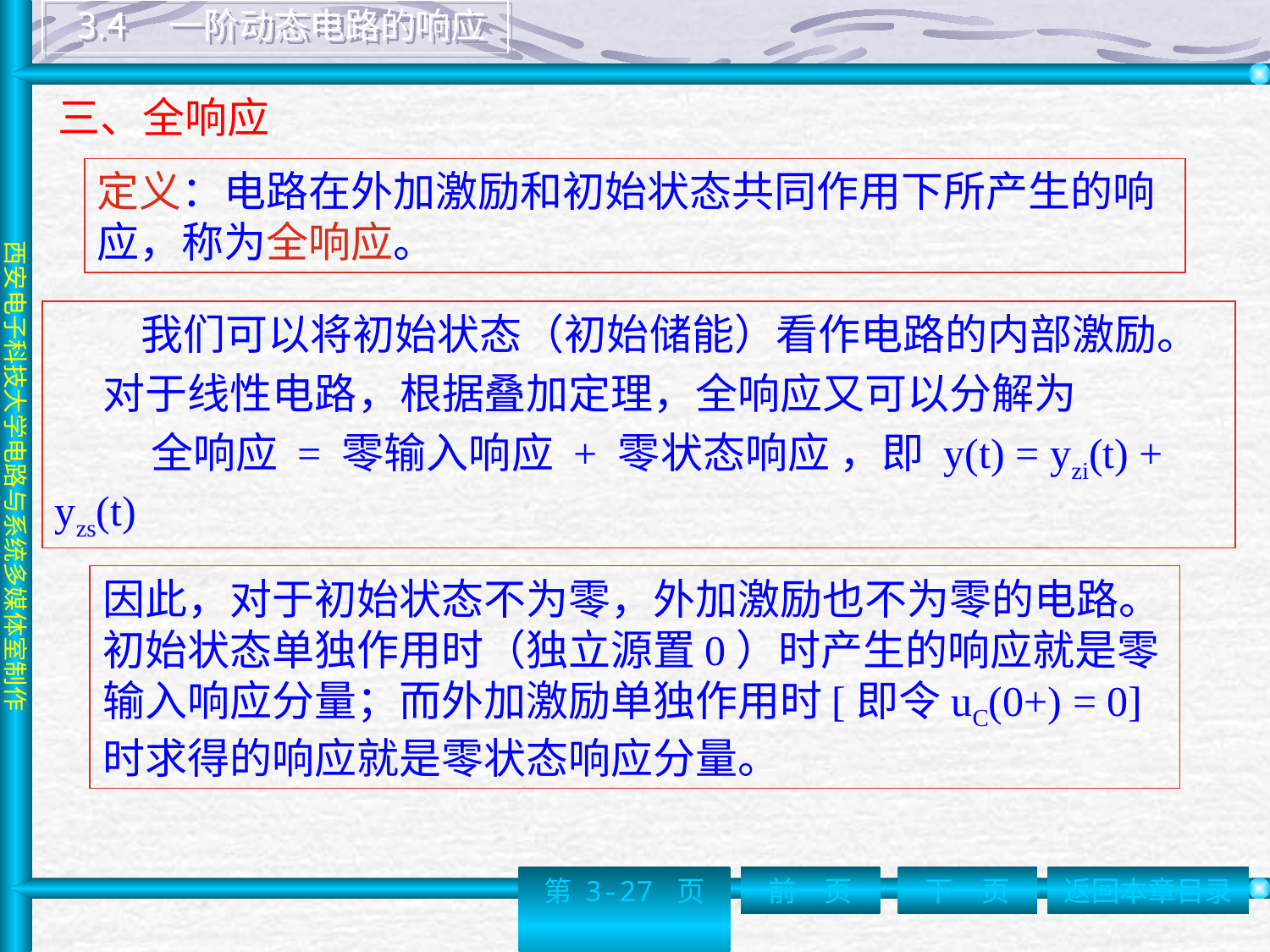

3.4   一阶动态电路的响应
# 三、全响应
定义：电路在外加激励和初始状态共同作用下所产生的响应，称为全响应。
        我们可以将初始状态（初始储能）看作电路的内部激励。
    对于线性电路，根据叠加定理，全响应又可以分解为
         全响应 = 零输入响应 + 零状态响应 ，即 y(t) = yzi(t) + yzs(t)
因此，对于初始状态不为零，外加激励也不为零的电路。初始状态单独作用时（独立源置0）时产生的响应就是零输入响应分量；而外加激励单独作用时[即令uC(0+) = 0]时求得的响应就是零状态响应分量。
第 3-27 页
前一页
下一页
返回本章目录